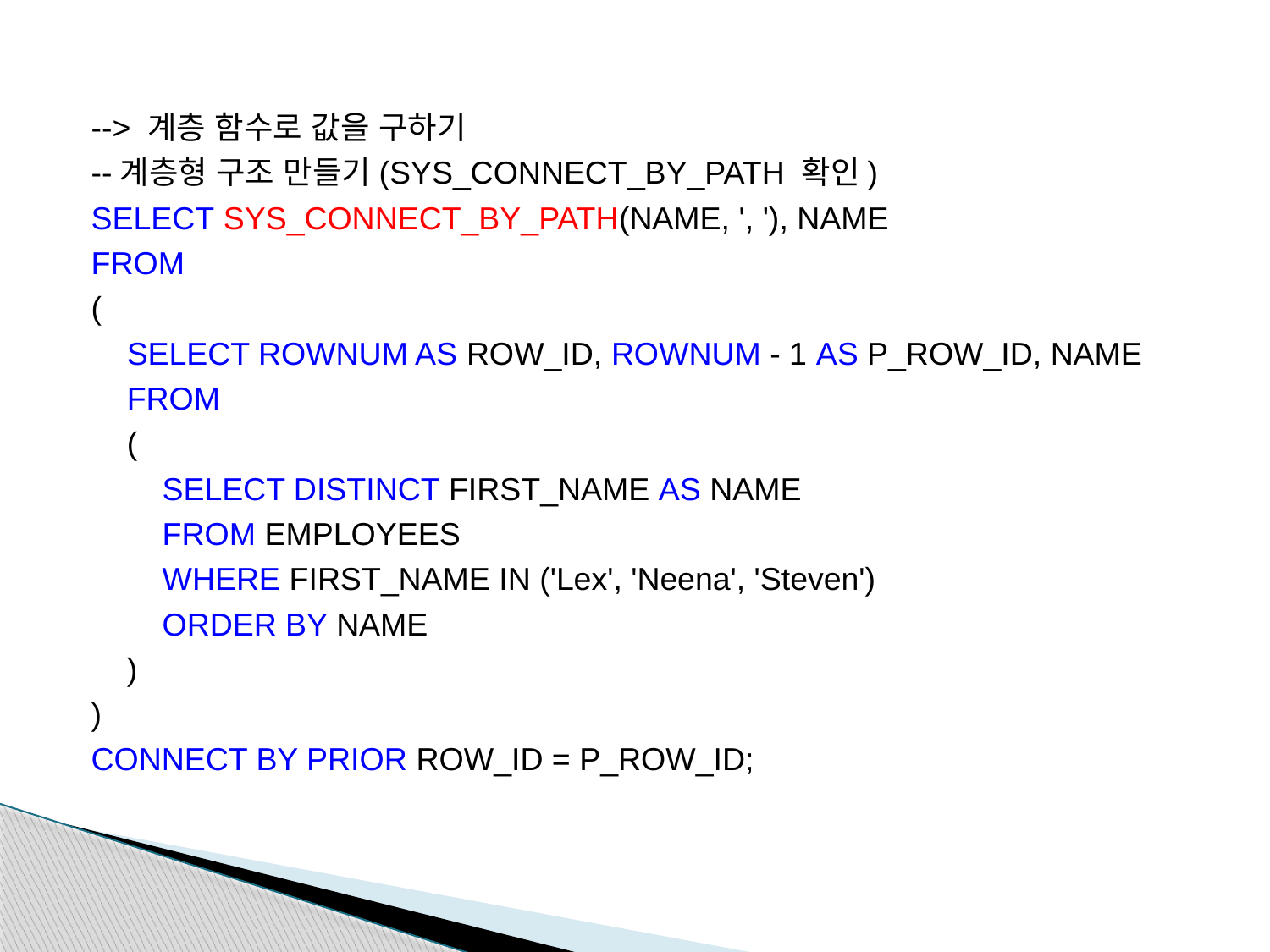

--> 계층 함수로 값을 구하기
--계층형 구조 만들기(SYS_CONNECT_BY_PATH 확인)
SELECT SYS_CONNECT_BY_PATH(NAME, ', '), NAME
FROM
(
    SELECT ROWNUM AS ROW_ID, ROWNUM - 1 AS P_ROW_ID, NAME
    FROM
    (
        SELECT DISTINCT FIRST_NAME AS NAME
        FROM EMPLOYEES
        WHERE FIRST_NAME IN ('Lex', 'Neena', 'Steven')
        ORDER BY NAME
    )
)
CONNECT BY PRIOR ROW_ID = P_ROW_ID;